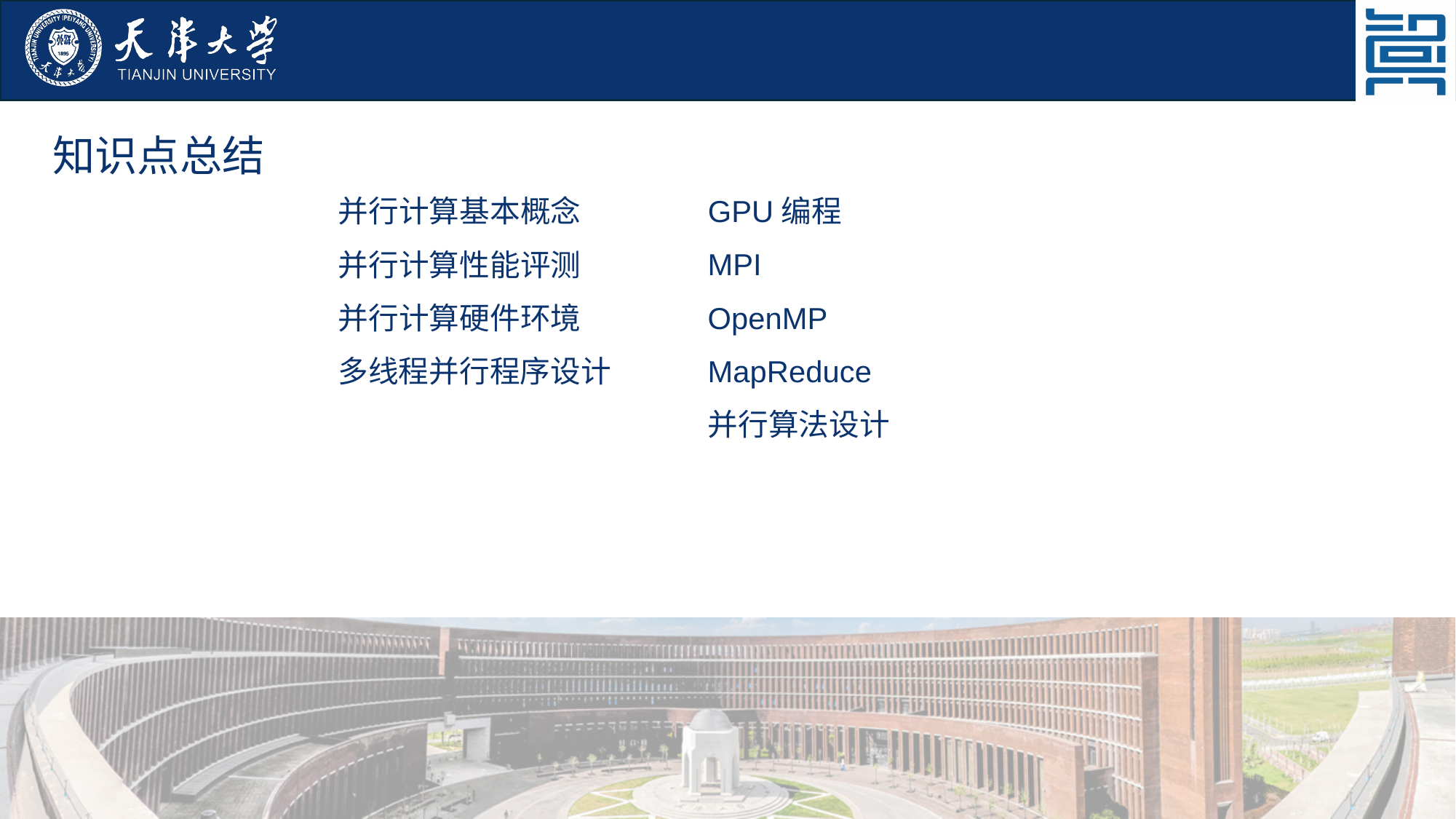

知识点总结
并行计算基本概念
GPU编程
MPI
并行计算性能评测
OpenMP
并行计算硬件环境
多线程并行程序设计
MapReduce
并行算法设计